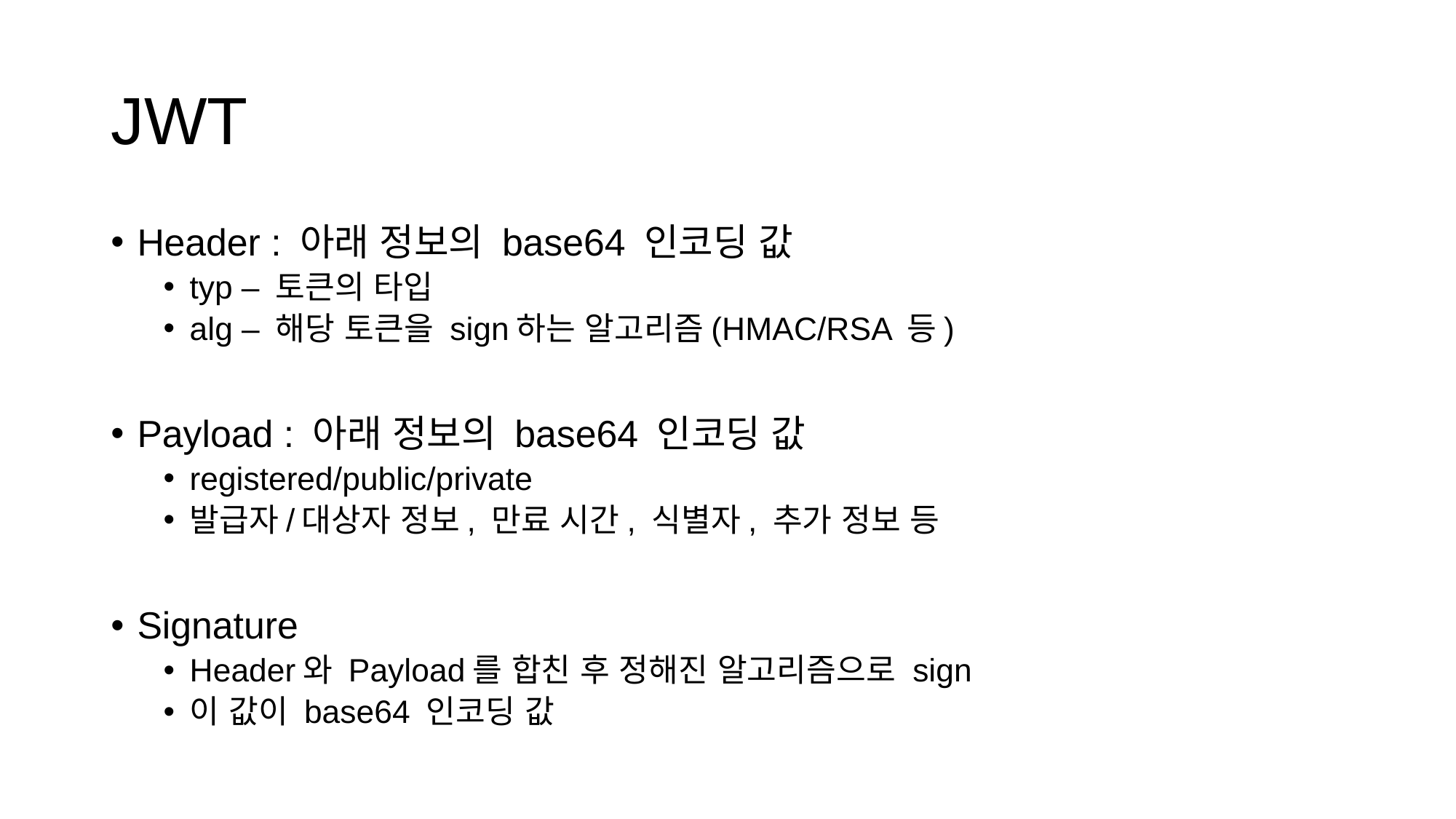

# JWT
Header : 아래 정보의 base64 인코딩 값
typ – 토큰의 타입
alg – 해당 토큰을 sign하는 알고리즘(HMAC/RSA 등)

Payload : 아래 정보의 base64 인코딩 값
registered/public/private
발급자/대상자 정보, 만료 시간, 식별자, 추가 정보 등

Signature
Header와 Payload를 합친 후 정해진 알고리즘으로 sign
이 값이 base64 인코딩 값